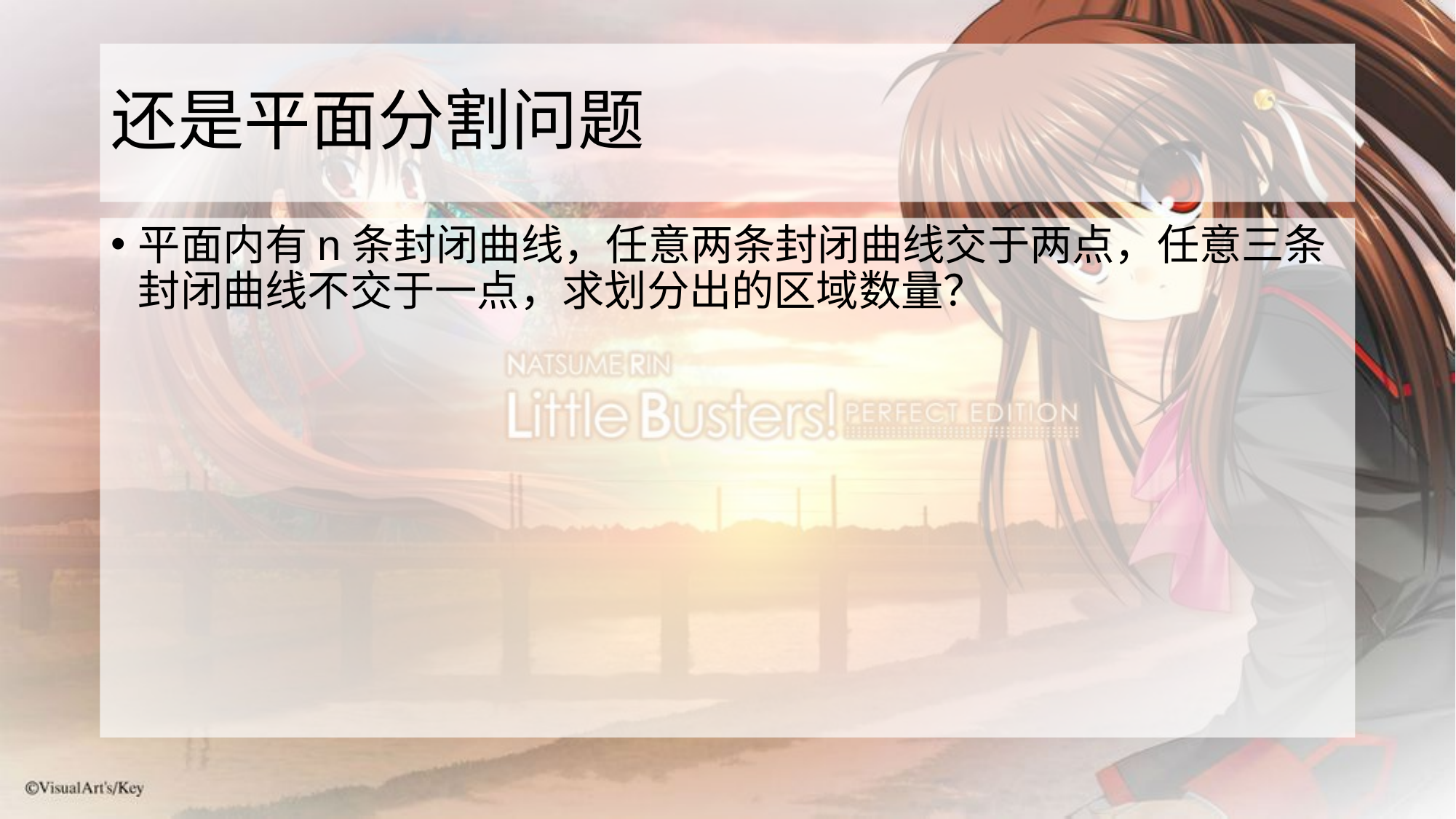

# 还是平面分割问题
平面内有n条封闭曲线，任意两条封闭曲线交于两点，任意三条封闭曲线不交于一点，求划分出的区域数量？